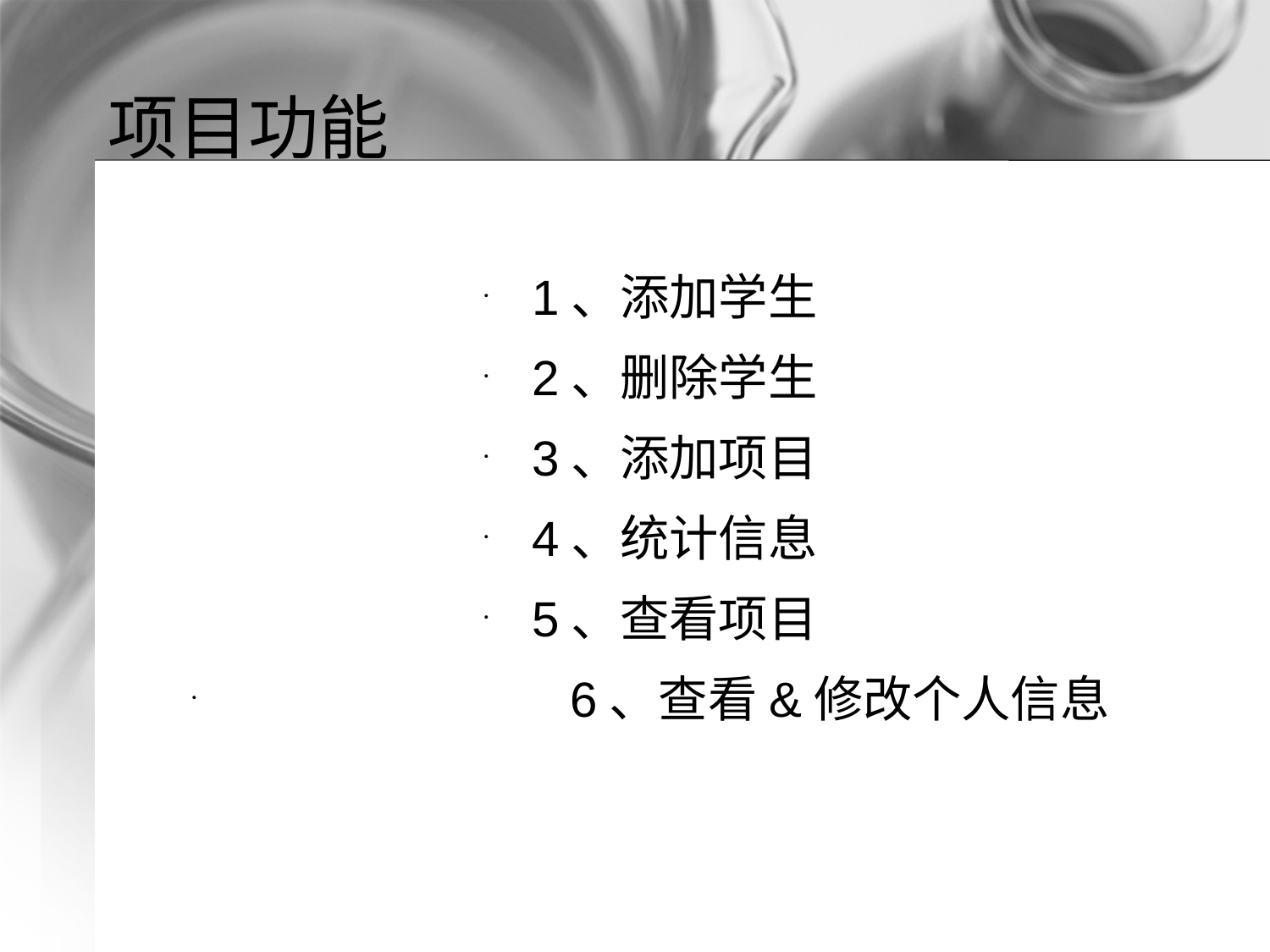

# 项目功能

1、添加学生
2、删除学生
3、添加项目
4、统计信息
5、查看项目
                        6、查看&修改个人信息
2